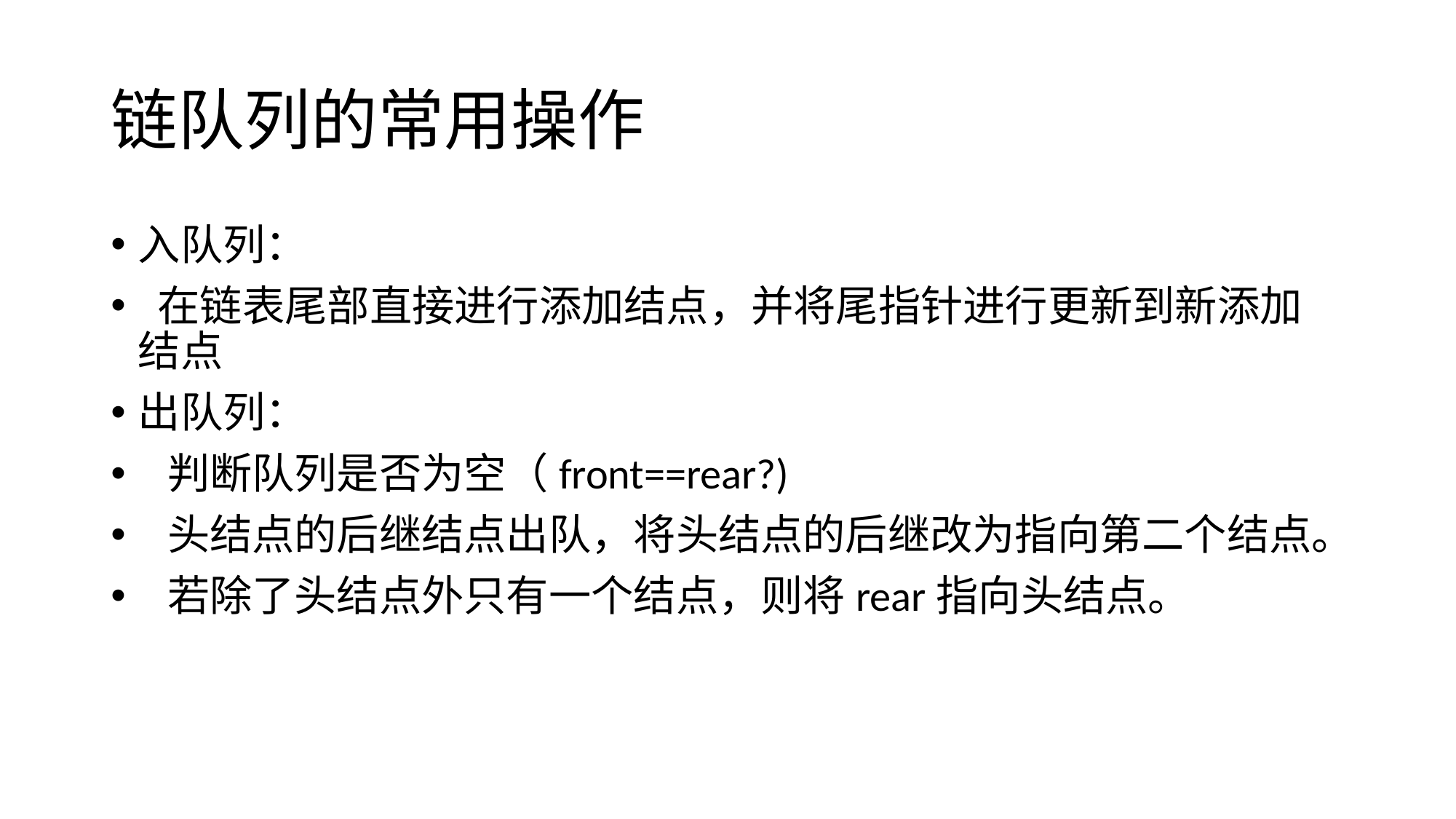

# 链队列的常用操作
入队列：
 在链表尾部直接进行添加结点，并将尾指针进行更新到新添加结点
出队列：
  判断队列是否为空（front==rear?)
  头结点的后继结点出队，将头结点的后继改为指向第二个结点。
  若除了头结点外只有一个结点，则将rear指向头结点。